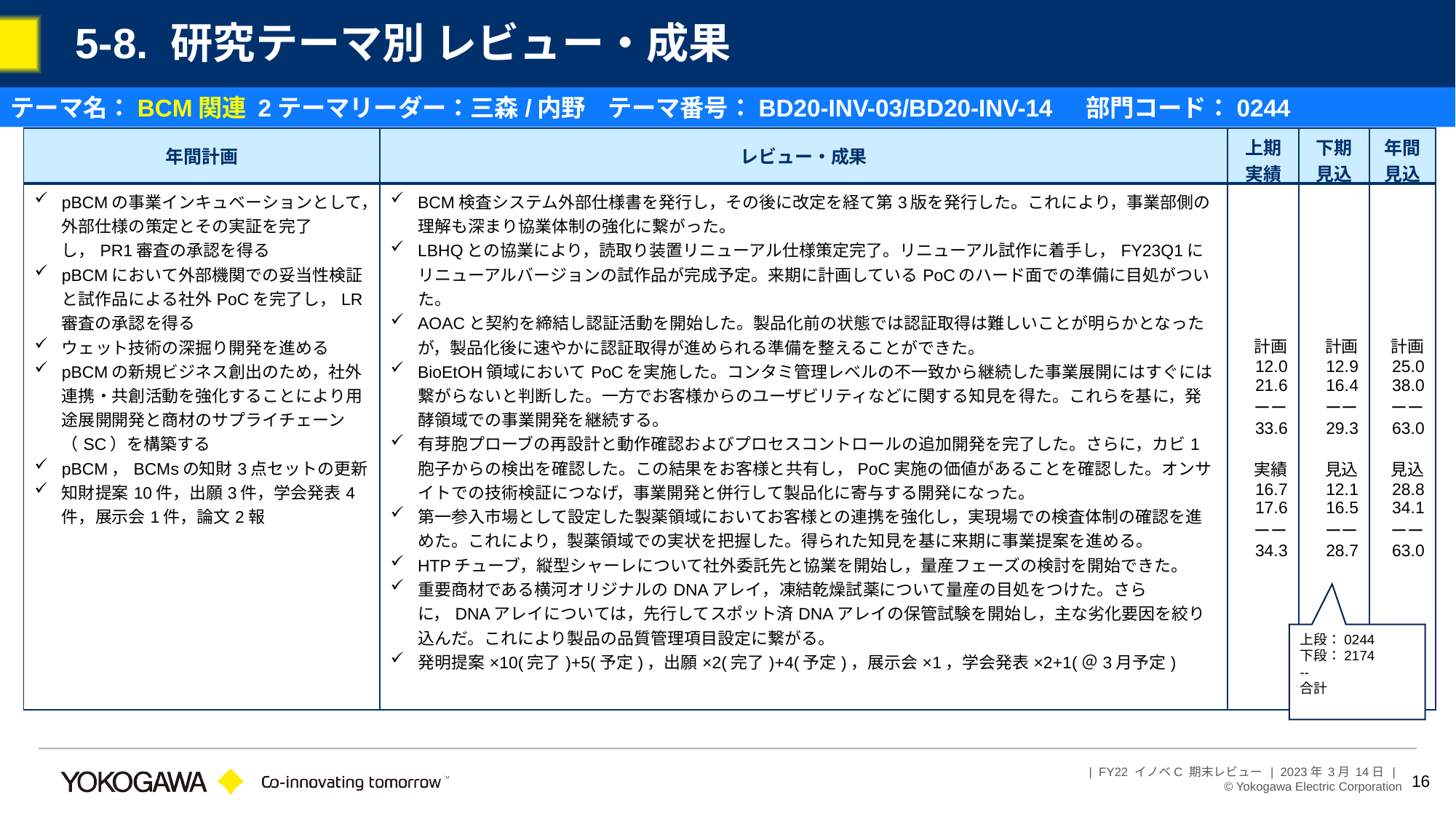

# 5-8. 研究テーマ別 レビュー・成果
テーマ名：BCM関連 2テーマリーダー：三森/内野    テーマ番号：BD20-INV-03/BD20-INV-14    部門コード：0244
| 年間計画 | レビュー・成果 | 上期 実績 | 下期 見込 | 年間 見込 |
| --- | --- | --- | --- | --- |
| pBCMの事業インキュベーションとして，外部仕様の策定とその実証を完了し，PR1審査の承認を得る pBCMにおいて外部機関での妥当性検証と試作品による社外PoCを完了し，LR審査の承認を得る ウェット技術の深掘り開発を進める pBCMの新規ビジネス創出のため，社外連携・共創活動を強化することにより用途展開開発と商材のサプライチェーン（SC）を構築する pBCM，BCMsの知財3点セットの更新 知財提案10件，出願3件，学会発表4件，展示会1件，論文2報 | BCM検査システム外部仕様書を発行し，その後に改定を経て第3版を発行した。これにより，事業部側の理解も深まり協業体制の強化に繋がった。 LBHQとの協業により，読取り装置リニューアル仕様策定完了。リニューアル試作に着手し，FY23Q1にリニューアルバージョンの試作品が完成予定。来期に計画しているPoCのハード面での準備に目処がついた。 AOACと契約を締結し認証活動を開始した。製品化前の状態では認証取得は難しいことが明らかとなったが，製品化後に速やかに認証取得が進められる準備を整えることができた。 BioEtOH領域においてPoCを実施した。コンタミ管理レベルの不一致から継続した事業展開にはすぐには繋がらないと判断した。一方でお客様からのユーザビリティなどに関する知見を得た。これらを基に，発酵領域での事業開発を継続する。 有芽胞プローブの再設計と動作確認およびプロセスコントロールの追加開発を完了した。さらに，カビ1胞子からの検出を確認した。この結果をお客様と共有し，PoC実施の価値があることを確認した。オンサイトでの技術検証につなげ，事業開発と併行して製品化に寄与する開発になった。 第一参入市場として設定した製薬領域においてお客様との連携を強化し，実現場での検査体制の確認を進めた。これにより，製薬領域での実状を把握した。得られた知見を基に来期に事業提案を進める。 HTPチューブ，縦型シャーレについて社外委託先と協業を開始し，量産フェーズの検討を開始できた。 重要商材である横河オリジナルのDNAアレイ，凍結乾燥試薬について量産の目処をつけた。さらに，DNAアレイについては，先行してスポット済DNAアレイの保管試験を開始し，主な劣化要因を絞り込んだ。これにより製品の品質管理項目設定に繋がる。 発明提案×10(完了)+5(予定)，出願×2(完了)+4(予定)，展示会×1，学会発表×2+1(＠3月予定) | 計画 12.0 21.6 ーー 33.6 実績 16.7 17.6 ーー 34.3 | 計画 12.9 16.4 ーー 29.3 見込 12.1 16.5 ーー 28.7 | 計画 25.0 38.0 ーー 63.0 見込 28.8 34.1 ーー 63.0 |
上段：0244
下段：2174
--
合計

16